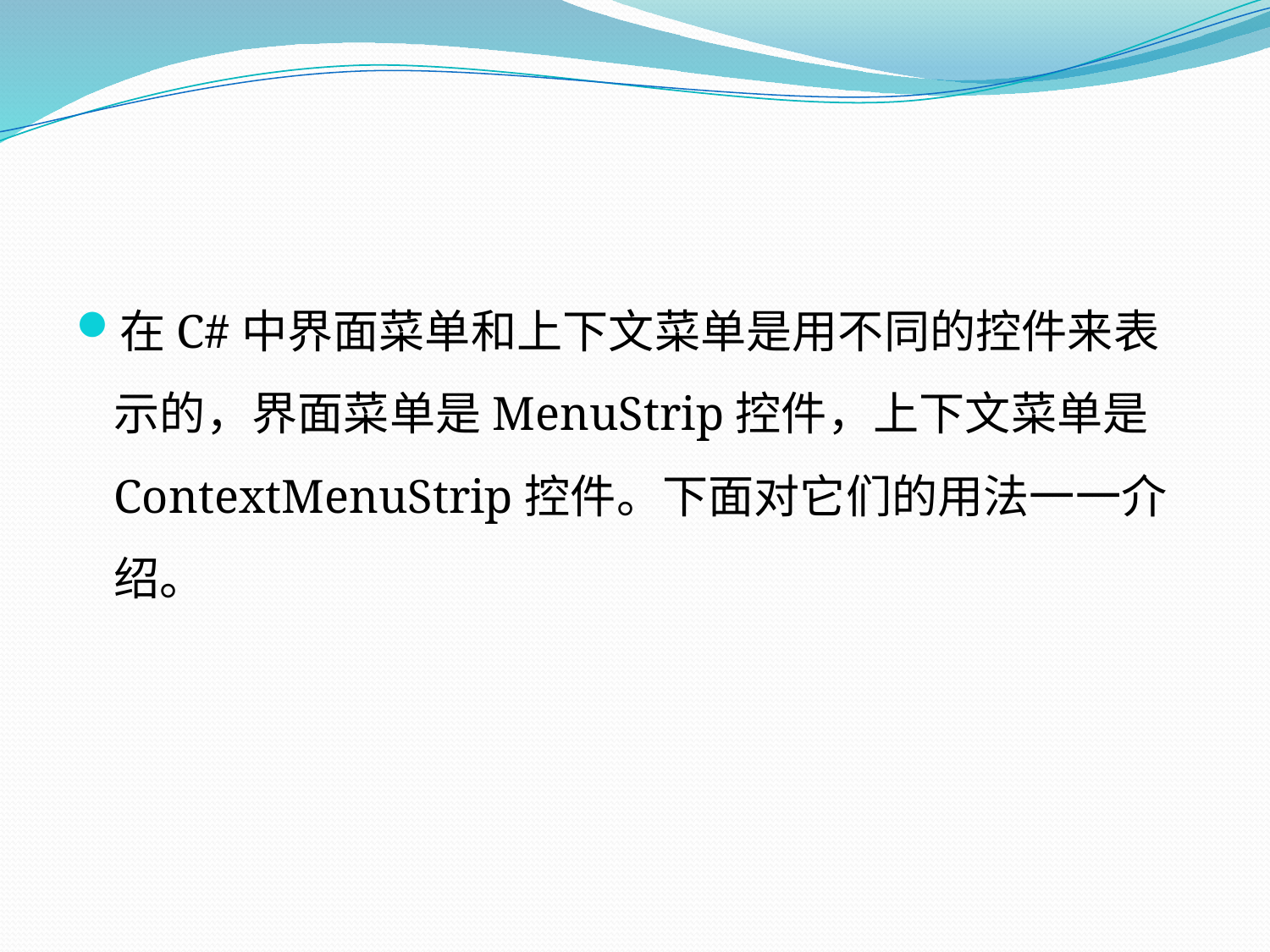

#
在C#中界面菜单和上下文菜单是用不同的控件来表示的，界面菜单是MenuStrip控件，上下文菜单是ContextMenuStrip控件。下面对它们的用法一一介绍。